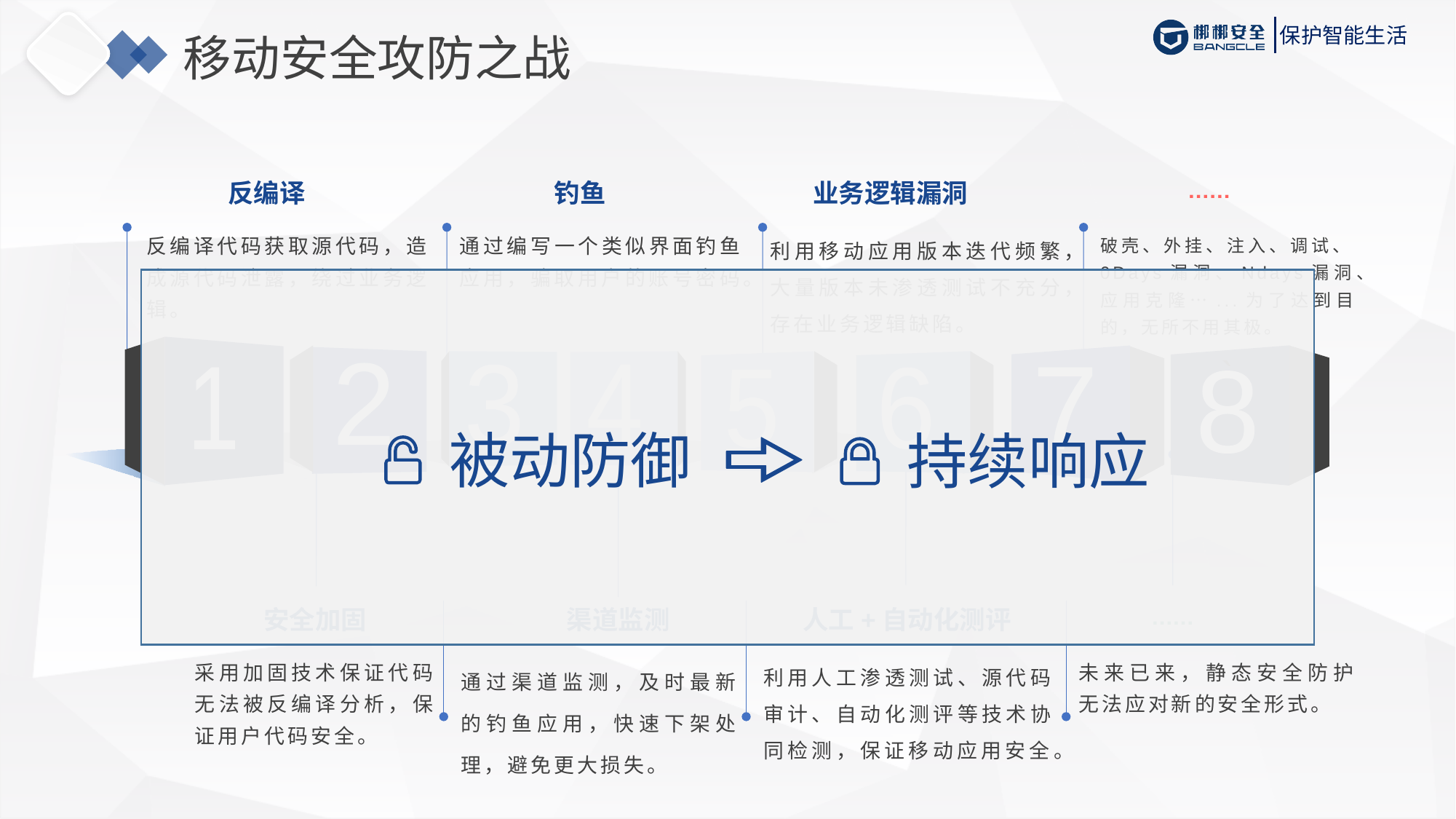

# 移动安全攻防之战
反编译
反编译代码获取源代码，造成源代码泄露，绕过业务逻辑。
钓鱼
通过编写一个类似界面钓鱼应用，骗取用户的账号密码。
业务逻辑漏洞
利用移动应用版本迭代频繁，大量版本未渗透测试不充分，存在业务逻辑缺陷。
……
破壳、外挂、注入、调试、0Days漏洞、Ndays漏洞、应用克隆…...为了达到目的，无所不用其极。

`

2
3
4
7
1
6
5
8

安全加固
采用加固技术保证代码无法被反编译分析，保证用户代码安全。
渠道监测
通过渠道监测，及时最新的钓鱼应用，快速下架处理，避免更大损失。
人工+自动化测评
利用人工渗透测试、源代码审计、自动化测评等技术协同检测，保证移动应用安全。
……
未来已来，静态安全防护无法应对新的安全形式。

被动防御
持续响应